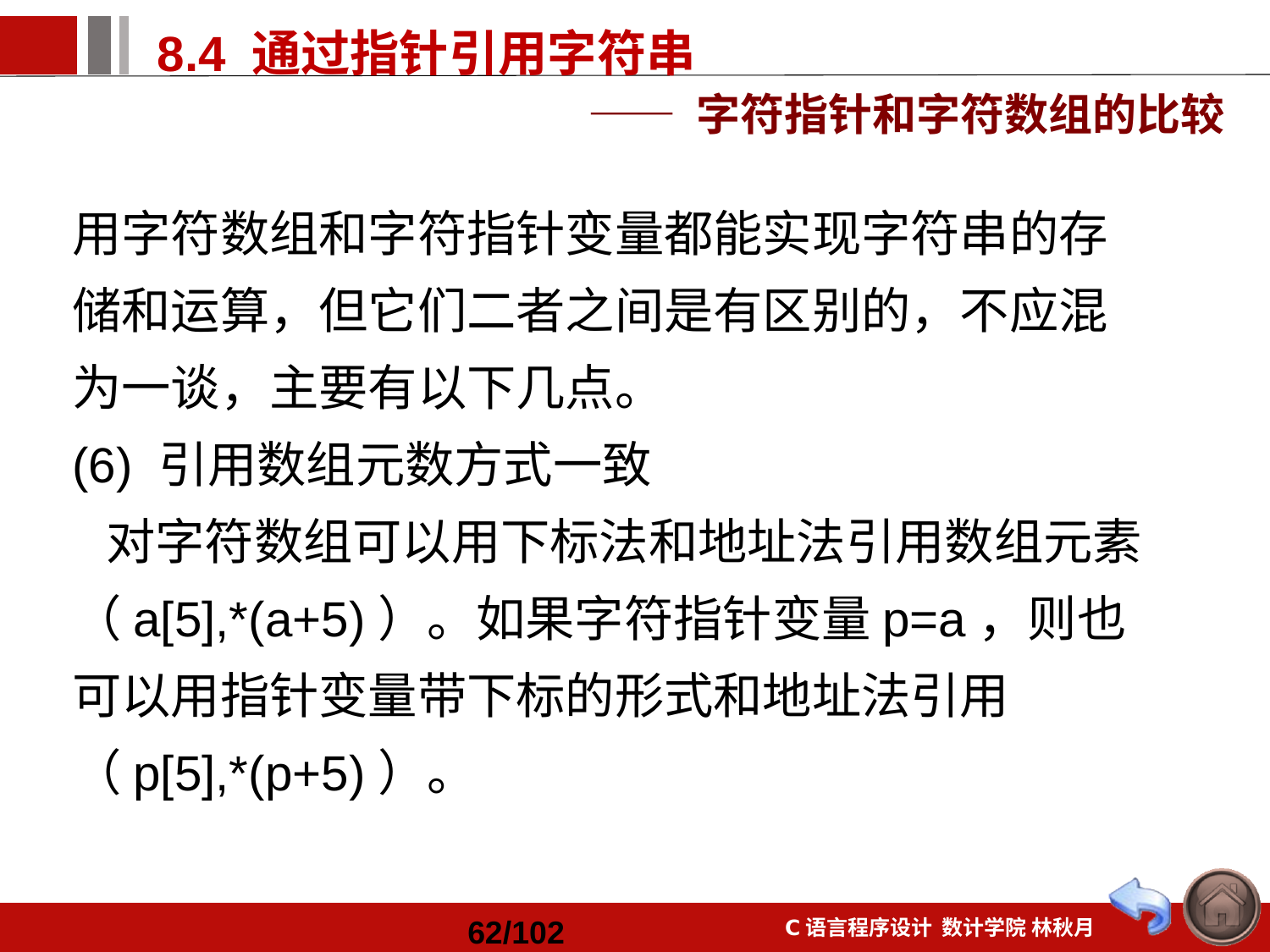

—— 字符指针和字符数组的比较
用字符数组和字符指针变量都能实现字符串的存储和运算，但它们二者之间是有区别的，不应混为一谈，主要有以下几点。
(6) 引用数组元数方式一致
  对字符数组可以用下标法和地址法引用数组元素（a[5],*(a+5)）。如果字符指针变量p=a，则也可以用指针变量带下标的形式和地址法引用（p[5],*(p+5)）。